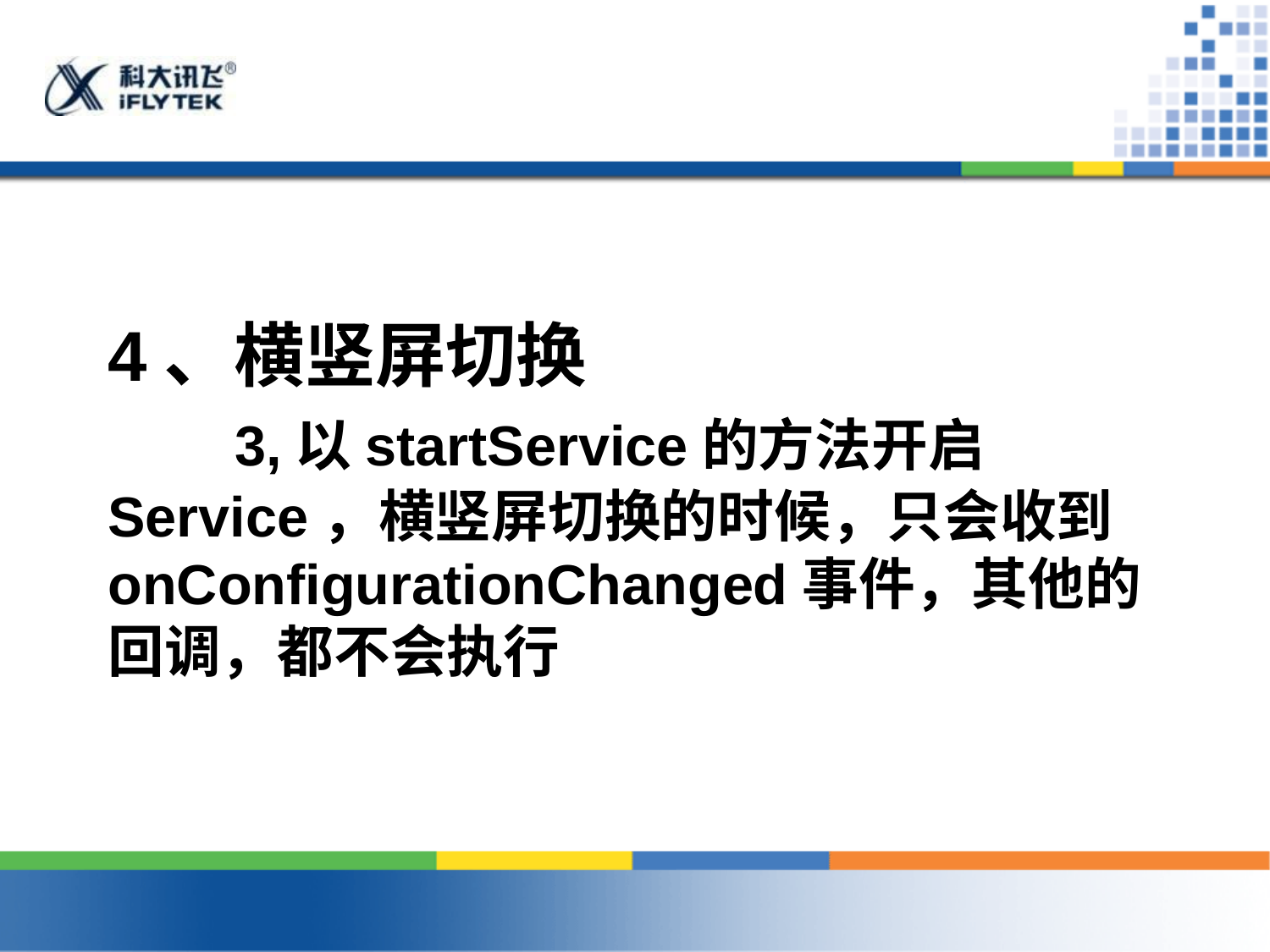

# 4、横竖屏切换 3,以startService的方法开启Service，横竖屏切换的时候，只会收到onConfigurationChanged事件，其他的回调，都不会执行